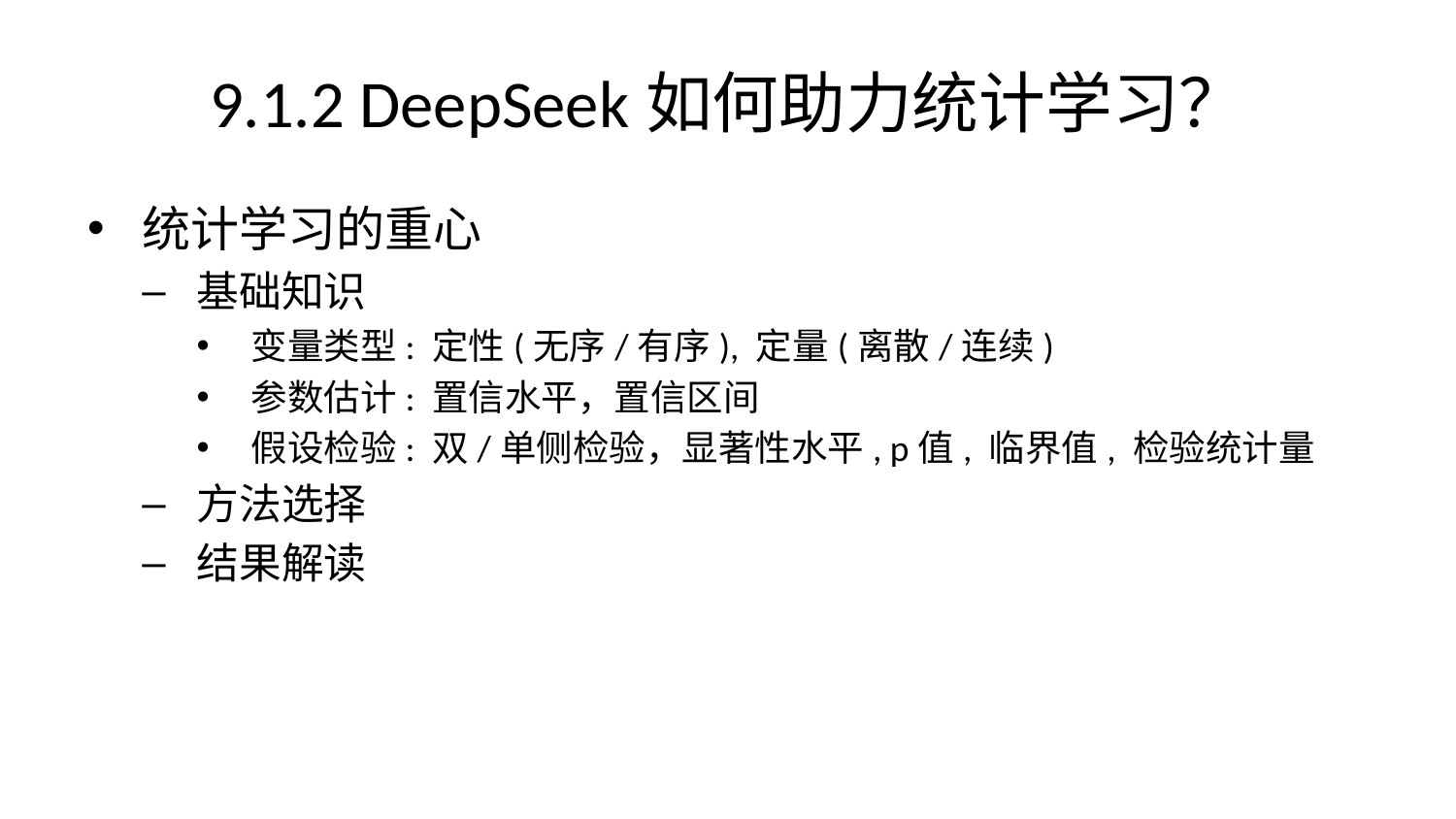

# 9.1.2 DeepSeek如何助力统计学习？
统计学习的重心
基础知识
变量类型: 定性(无序/有序), 定量(离散/连续)
参数估计: 置信水平，置信区间
假设检验: 双/单侧检验，显著性水平, p值, 临界值, 检验统计量
方法选择
结果解读